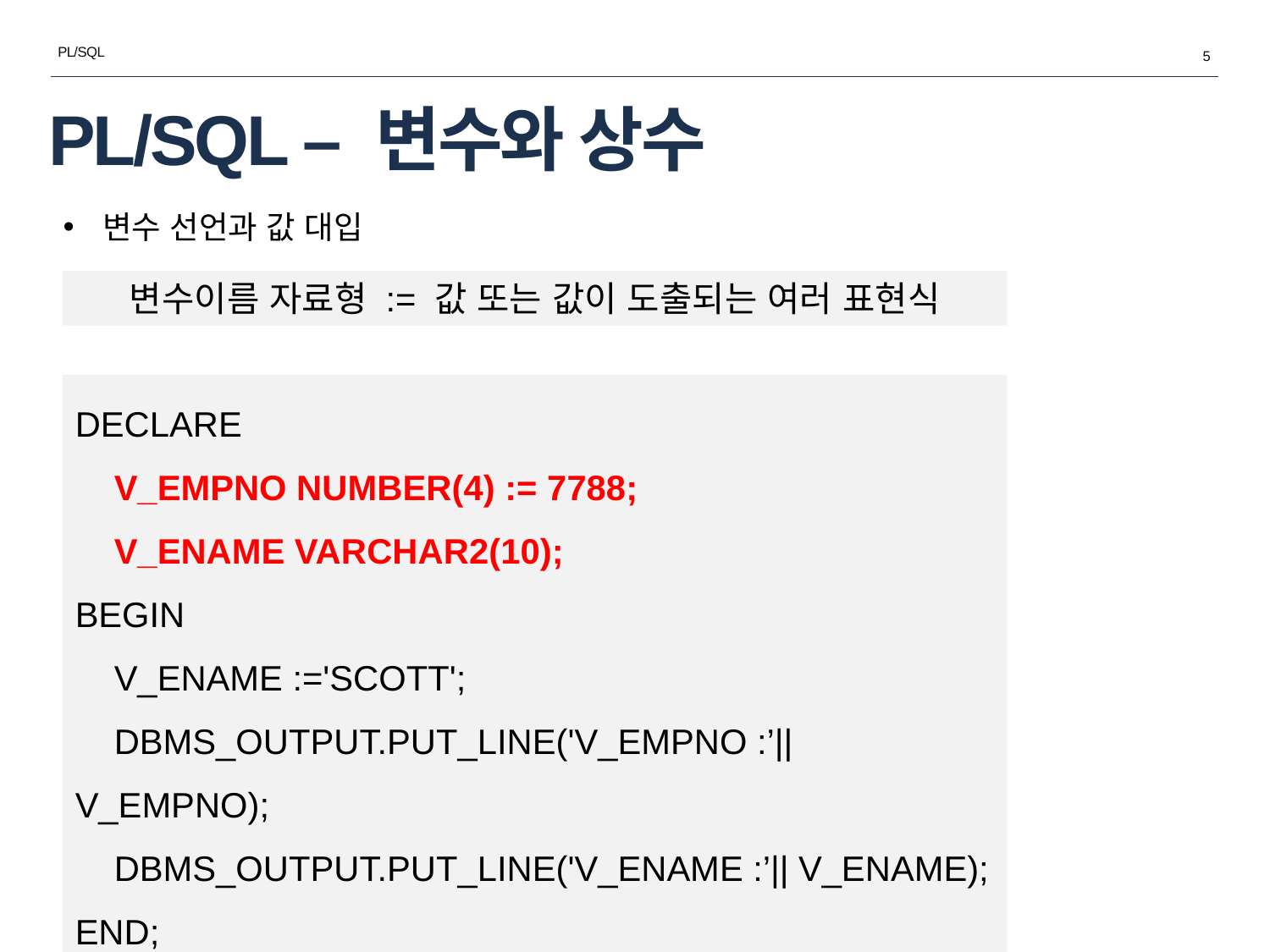

PL/SQL
5
# PL/SQL – 변수와 상수
변수 선언과 값 대입
변수이름 자료형 := 값 또는 값이 도출되는 여러 표현식
DECLARE
    V_EMPNO NUMBER(4) := 7788;
    V_ENAME VARCHAR2(10);
BEGIN
    V_ENAME :='SCOTT';
    DBMS_OUTPUT.PUT_LINE('V_EMPNO :’|| V_EMPNO);
    DBMS_OUTPUT.PUT_LINE('V_ENAME :’|| V_ENAME);
END;